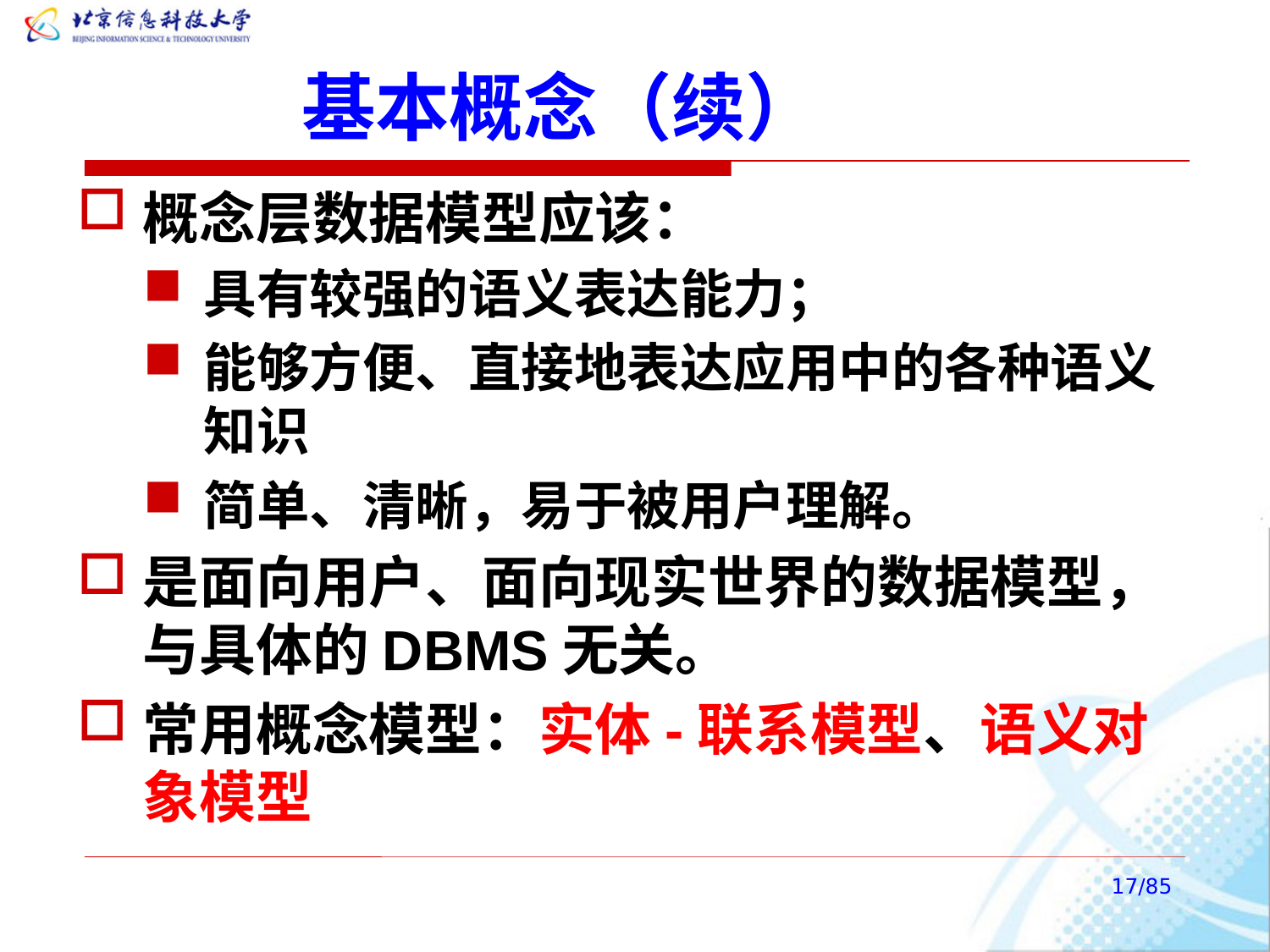

# 基本概念（续）
概念层数据模型应该：
具有较强的语义表达能力；
能够方便、直接地表达应用中的各种语义知识
简单、清晰，易于被用户理解。
是面向用户、面向现实世界的数据模型，与具体的DBMS无关。
常用概念模型：实体-联系模型、语义对象模型

17/85